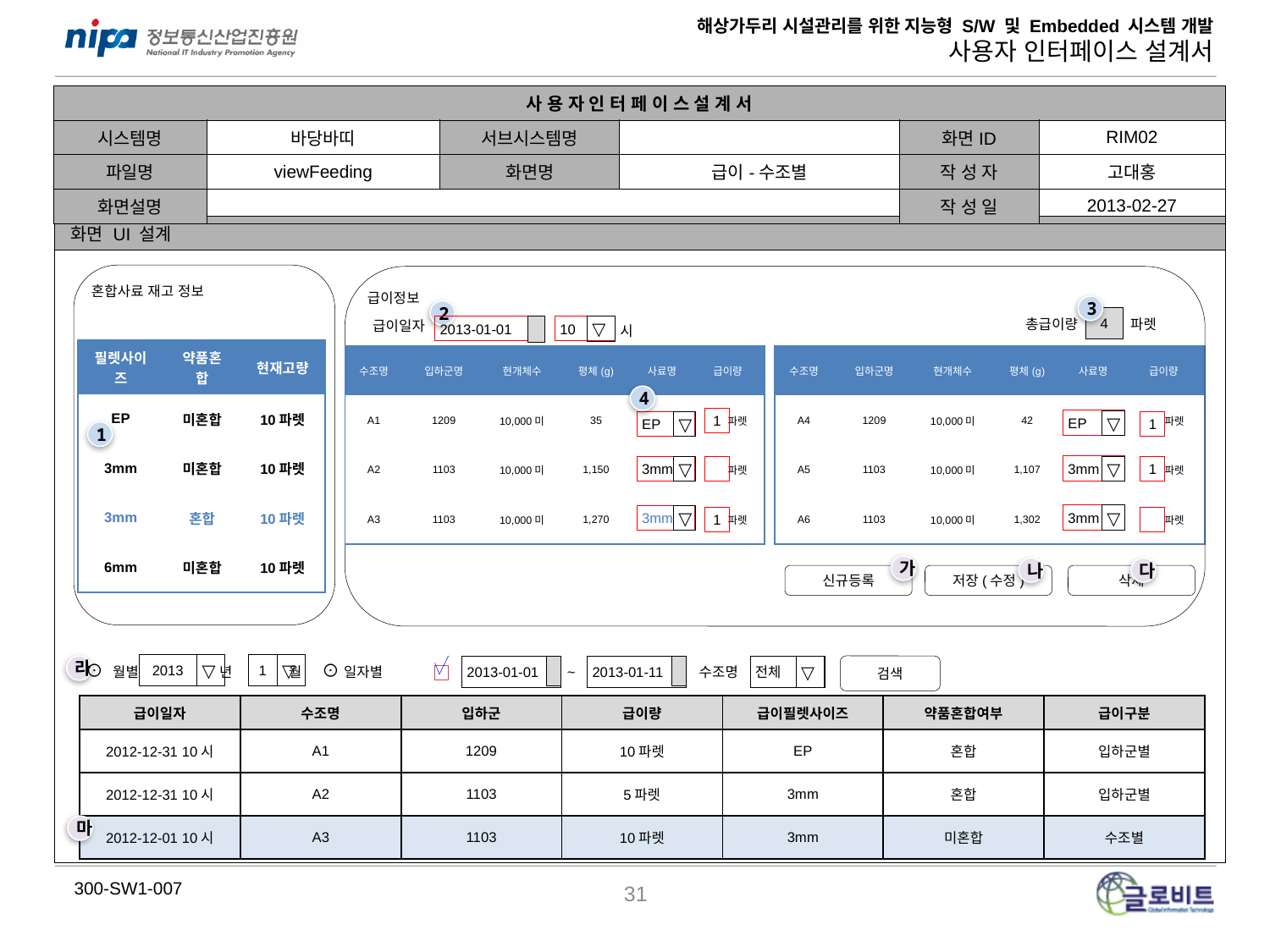

| 사 용 자 인 터 페 이 스 설 계 서 |  |  |  |  |  |
| --- | --- | --- | --- | --- | --- |
| 시스템명 | 바당바띠 | 서브시스템명 |  | 화면ID | RIM02 |
| 파일명 | viewFeeding | 화면명 | 급이-수조별 | 작 성 자 | 고대홍 |
| 화면설명 |  |  |  | 작 성 일 | 2013-02-27 |
| 화면 UI 설계 |
| --- |
|  |
혼합사료 재고 정보
급이정보
3
2
4
총급이량
급이일자
파렛
시
2013-01-01

10
▽
| 필렛사이즈 | 약품혼합 | 현재고량 |
| --- | --- | --- |
| EP | 미혼합 | 10파렛 |
| 3mm | 미혼합 | 10파렛 |
| 3mm | 혼합 | 10파렛 |
| 6mm | 미혼합 | 10파렛 |
| 수조명 | 입하군명 | 현개체수 | 평체(g) | 사료명 | 급이량 |
| --- | --- | --- | --- | --- | --- |
| A1 | 1209 | 10,000미 | 35 |  | 파렛 |
| A2 | 1103 | 10,000미 | 1,150 |  | 파렛 |
| A3 | 1103 | 10,000미 | 1,270 |  | 파렛 |
| 수조명 | 입하군명 | 현개체수 | 평체(g) | 사료명 | 급이량 |
| --- | --- | --- | --- | --- | --- |
| A4 | 1209 | 10,000미 | 42 |  | 파렛 |
| A5 | 1103 | 10,000미 | 1,107 |  | 파렛 |
| A6 | 1103 | 10,000미 | 1,302 |  | 파렛 |
4
1
EP
▽
EP
▽
1
1
3mm
▽
3mm
▽

1
3mm
▽
3mm
▽
1

가
나
다
신규등록
저장(수정)
삭제
▽
▽
⊙ 월별                    년              월     ⊙ 일자별
2013
1
라
~
검색

수조명
2013-01-01

2013-01-11

전체
▽
| 급이일자 | 수조명 | 입하군 | 급이량 | 급이필렛사이즈 | 약품혼합여부 | 급이구분 |
| --- | --- | --- | --- | --- | --- | --- |
| 2012-12-31 10시 | A1 | 1209 | 10파렛 | EP | 혼합 | 입하군별 |
| 2012-12-31 10시 | A2 | 1103 | 5파렛 | 3mm | 혼합 | 입하군별 |
| 2012-12-01 10시 | A3 | 1103 | 10파렛 | 3mm | 미혼합 | 수조별 |
마